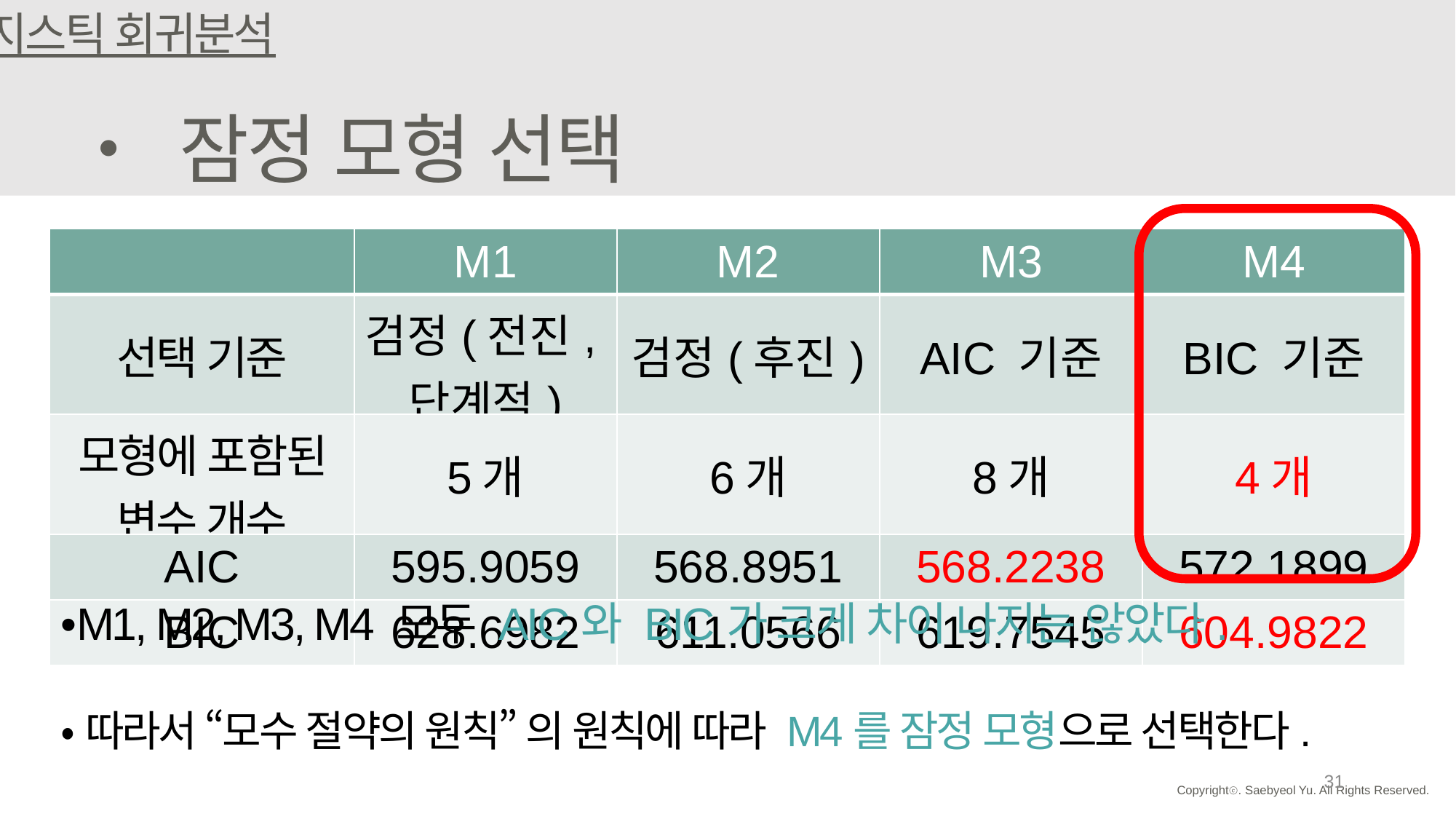

로지스틱 회귀분석
• 잠정 모형 선택

|  | M1 | M2 | M3 | M4 |
| --- | --- | --- | --- | --- |
| 선택 기준 | 검정(전진,단계적) | 검정(후진) | AIC 기준 | BIC 기준 |
| 모형에 포함된 변수 개수 | 5개 | 6개 | 8개 | 4개 |
| AIC | 595.9059 | 568.8951 | 568.2238 | 572.1899 |
| BIC | 628.6982 | 611.0566 | 619.7545 | 604.9822 |
•M1, M2, M3, M4 모두 AIC와 BIC가 크게 차이 나지는 않았다.

•따라서 “모수 절약의 원칙” 의 원칙에 따라 M4를 잠정 모형으로 선택한다.
31